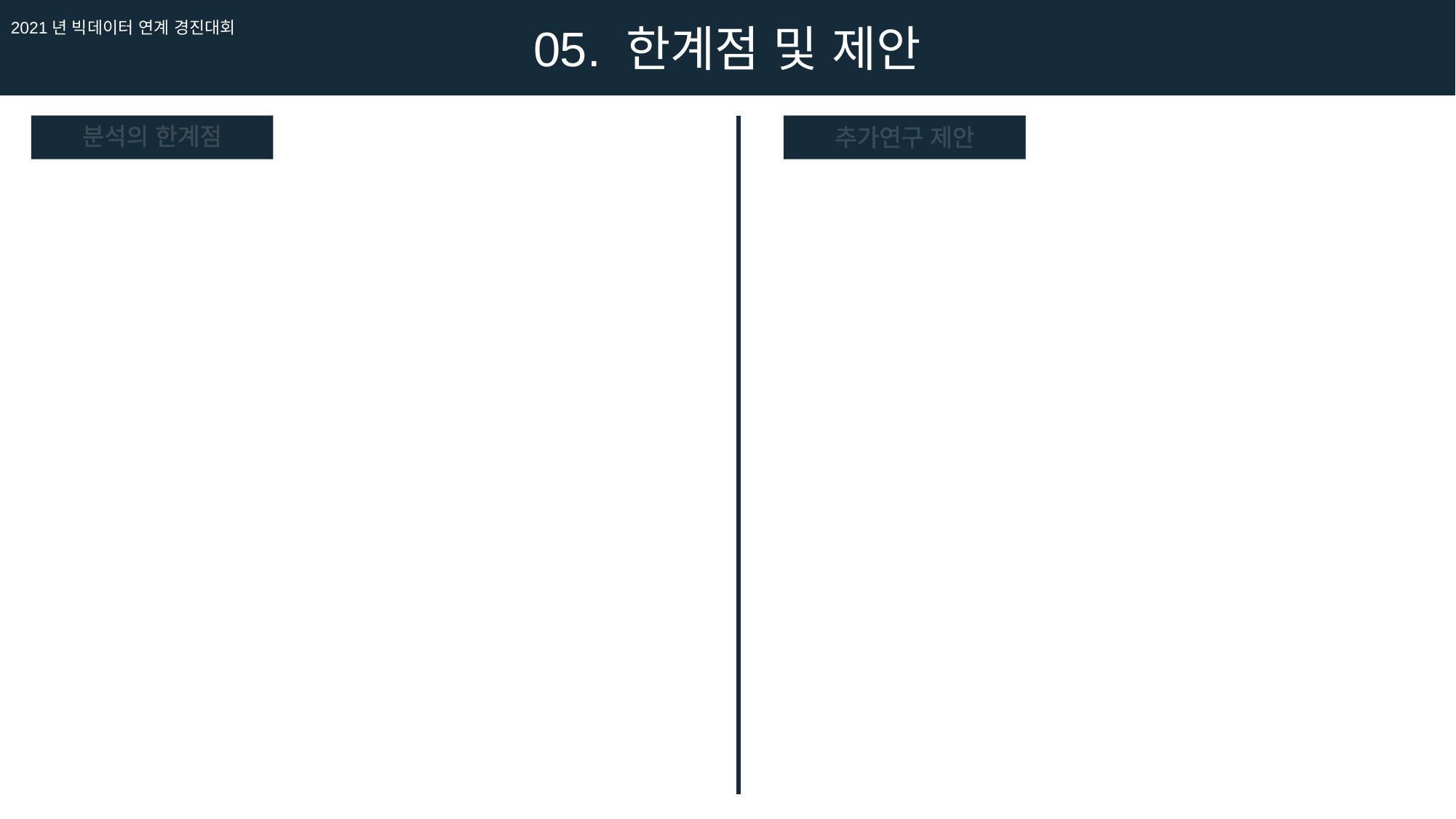

2021년 빅데이터 연계 경진대회
05. 한계점 및 제안
분석의 한계점

추가연구 제안